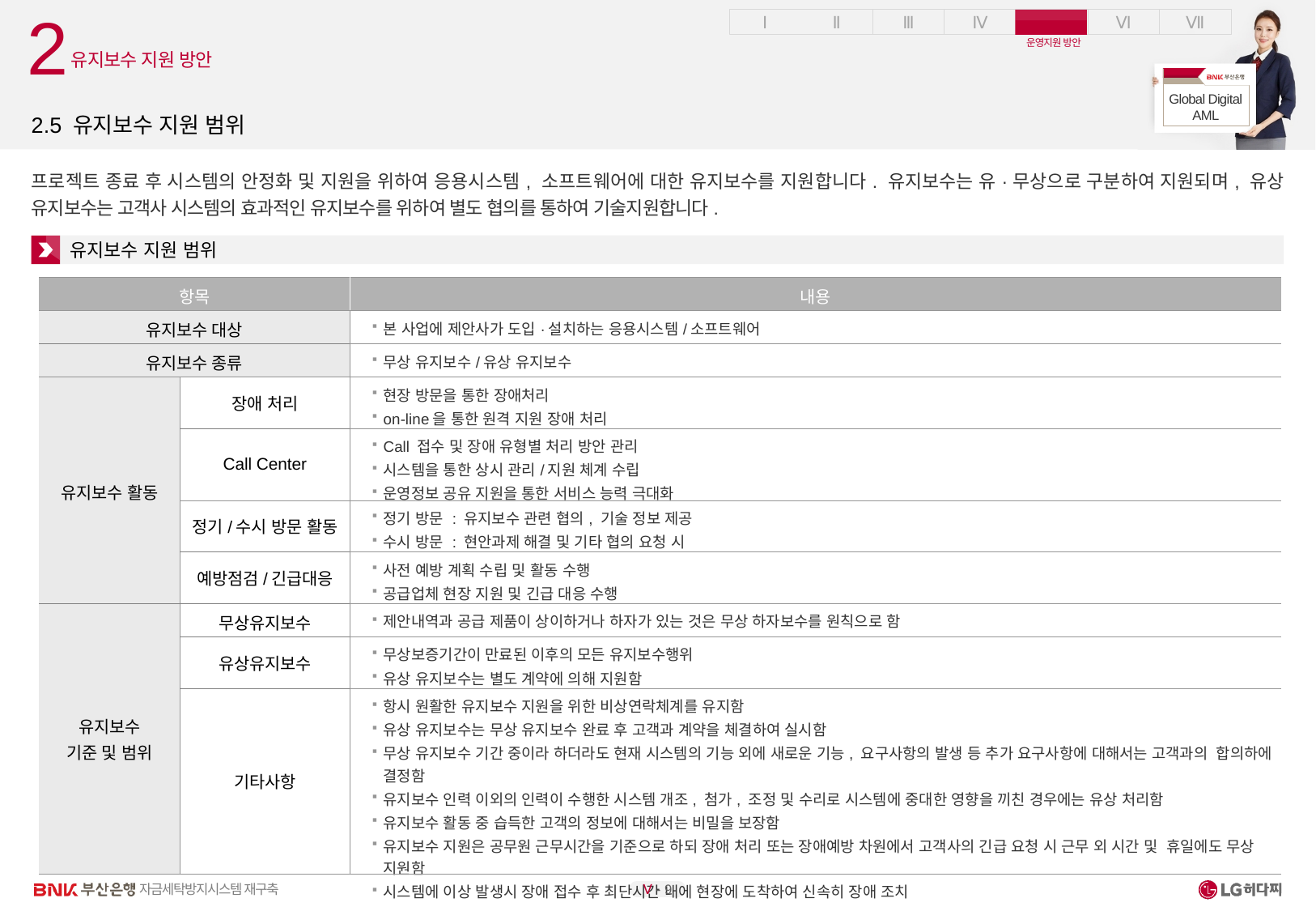

2
유지보수 지원 방안
# 2.5 유지보수 지원 범위
프로젝트 종료 후 시스템의 안정화 및 지원을 위하여 응용시스템, 소프트웨어에 대한 유지보수를 지원합니다. 유지보수는 유·무상으로 구분하여 지원되며, 유상 유지보수는 고객사 시스템의 효과적인 유지보수를 위하여 별도 협의를 통하여 기술지원합니다.
유지보수 지원 범위

| 항목 |  | 내용 |
| --- | --- | --- |
| 유지보수 대상 |  | 본 사업에 제안사가 도입·설치하는 응용시스템/소프트웨어 |
| 유지보수 종류 |  | 무상 유지보수/유상 유지보수 |
| 유지보수 활동 | 장애 처리 | 현장 방문을 통한 장애처리 on-line을 통한 원격 지원 장애 처리 |
|  | Call Center | Call 접수 및 장애 유형별 처리 방안 관리 시스템을 통한 상시 관리/지원 체계 수립 운영정보 공유 지원을 통한 서비스 능력 극대화 |
|  | 정기/수시 방문 활동 | 정기 방문 : 유지보수 관련 협의, 기술 정보 제공 수시 방문 : 현안과제 해결 및 기타 협의 요청 시 |
|  | 예방점검/긴급대응 | 사전 예방 계획 수립 및 활동 수행 공급업체 현장 지원 및 긴급 대응 수행 |
| 유지보수 기준 및 범위 | 무상유지보수 | 제안내역과 공급 제품이 상이하거나 하자가 있는 것은 무상 하자보수를 원칙으로 함 |
|  | 유상유지보수 | 무상보증기간이 만료된 이후의 모든 유지보수행위 유상 유지보수는 별도 계약에 의해 지원함 |
|  | 기타사항 | 항시 원활한 유지보수 지원을 위한 비상연락체계를 유지함 유상 유지보수는 무상 유지보수 완료 후 고객과 계약을 체결하여 실시함 무상 유지보수 기간 중이라 하더라도 현재 시스템의 기능 외에 새로운 기능, 요구사항의 발생 등 추가 요구사항에 대해서는 고객과의 합의하에 결정함 유지보수 인력 이외의 인력이 수행한 시스템 개조, 첨가, 조정 및 수리로 시스템에 중대한 영향을 끼친 경우에는 유상 처리함 유지보수 활동 중 습득한 고객의 정보에 대해서는 비밀을 보장함 유지보수 지원은 공무원 근무시간을 기준으로 하되 장애 처리 또는 장애예방 차원에서 고객사의 긴급 요청 시 근무 외 시간 및 휴일에도 무상 지원함 시스템에 이상 발생시 장애 접수 후 최단시간 내에 현장에 도착하여 신속히 장애 조치 |
Ⅴ - 9